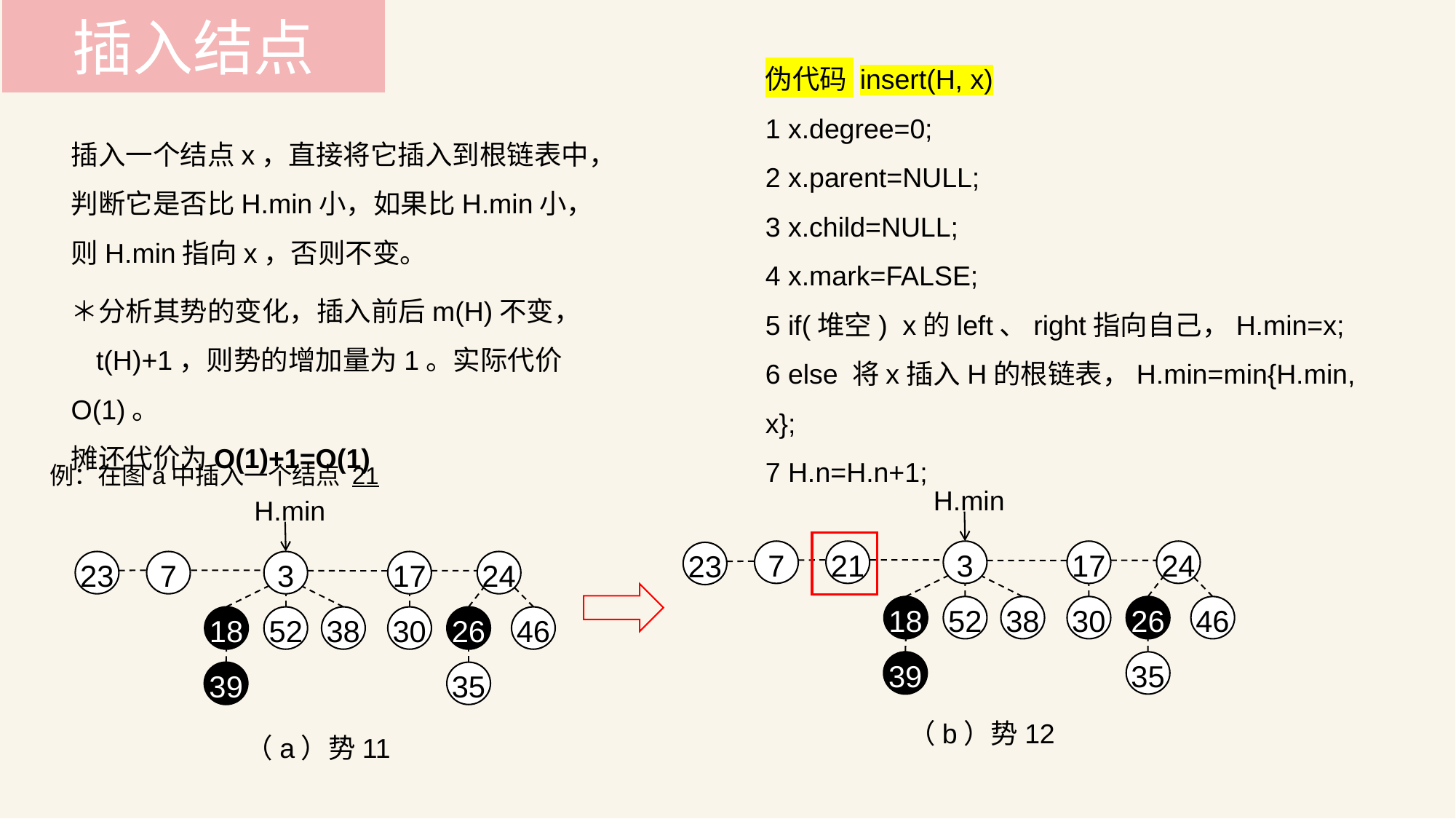

插入结点
伪代码 insert(H, x)
1 x.degree=0;
2 x.parent=NULL;
3 x.child=NULL;
4 x.mark=FALSE;
5 if(堆空)  x的left、right指向自己，H.min=x;
6 else 将x插入H的根链表，H.min=min{H.min, x};
7 H.n=H.n+1;
插入一个结点x，直接将它插入到根链表中，判断它是否比H.min小，如果比H.min小，则H.min指向x，否则不变。
＊分析其势的变化，插入前后m(H)不变，       t(H)+1，则势的增加量为1。实际代价O(1)。
摊还代价为O(1)+1=O(1)
# 例：在图a中插入一个结点 21
H.min
H.min
23

7

3

17

24

18

52

38

30

26

46

39

35

（a）势11

7

21

3

17

24

23

18

52

38

30

26

46

39

35

（b）势12